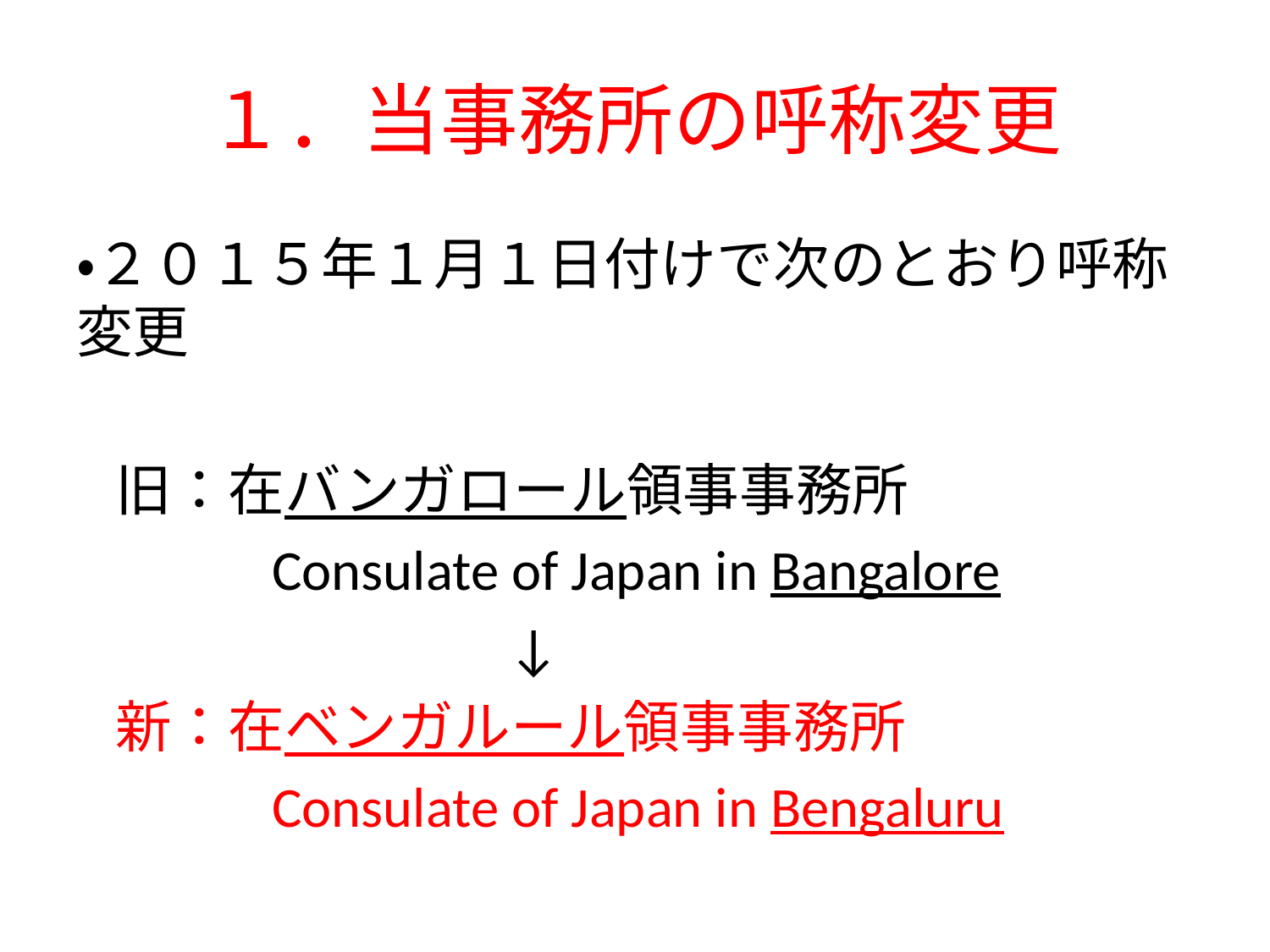

# １．当事務所の呼称変更
・２０１５年１月１日付けで次のとおり呼称変更

  旧：在バンガロール領事事務所
　 　　Consulate of Japan in Bangalore
                                  ↓
  新：在ベンガルール領事事務所
　 　　Consulate of Japan in Bengaluru